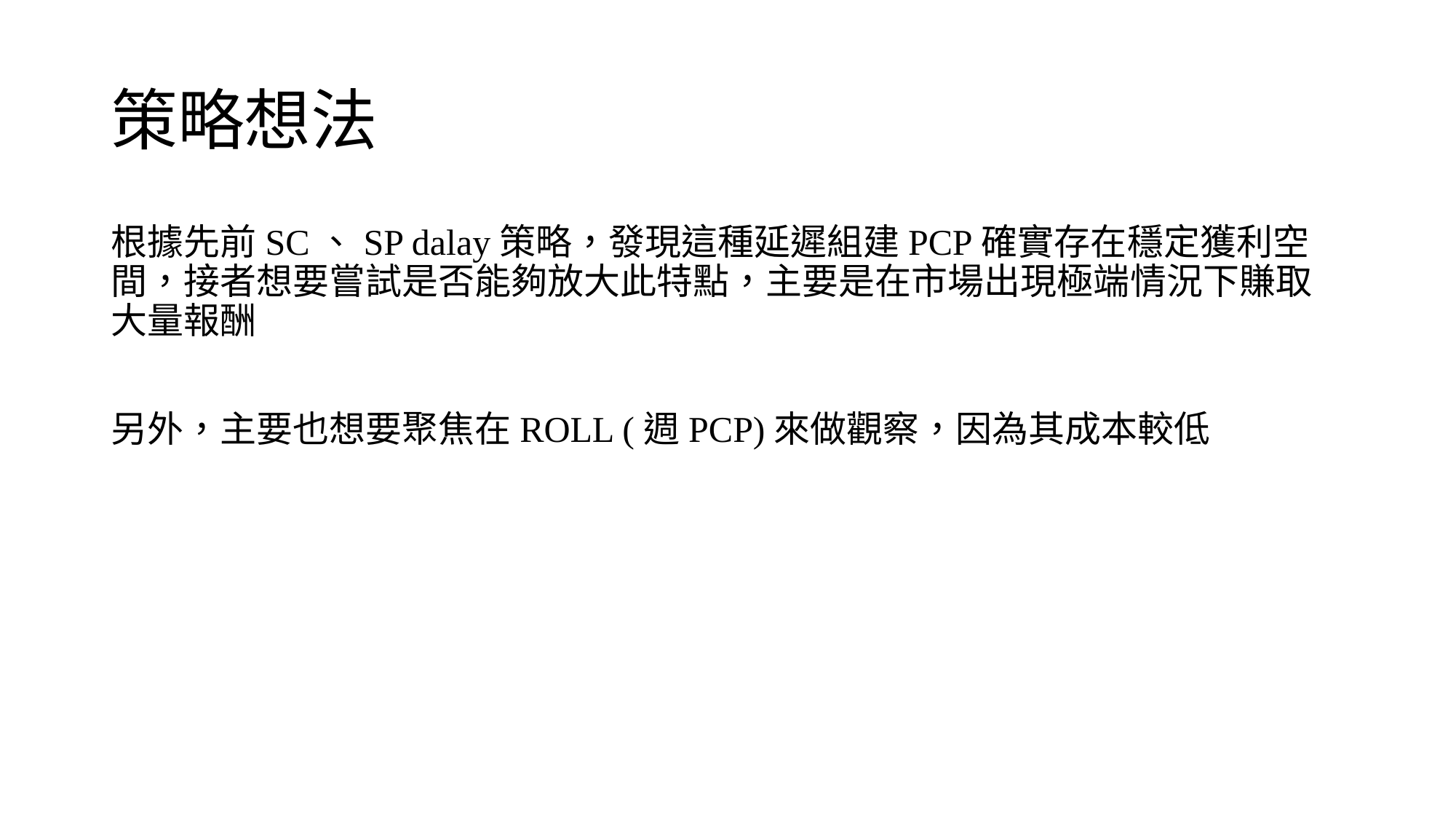

# 策略想法
根據先前SC、SP dalay策略，發現這種延遲組建PCP確實存在穩定獲利空間，接者想要嘗試是否能夠放大此特點，主要是在市場出現極端情況下賺取大量報酬

另外，主要也想要聚焦在ROLL (週PCP)來做觀察，因為其成本較低